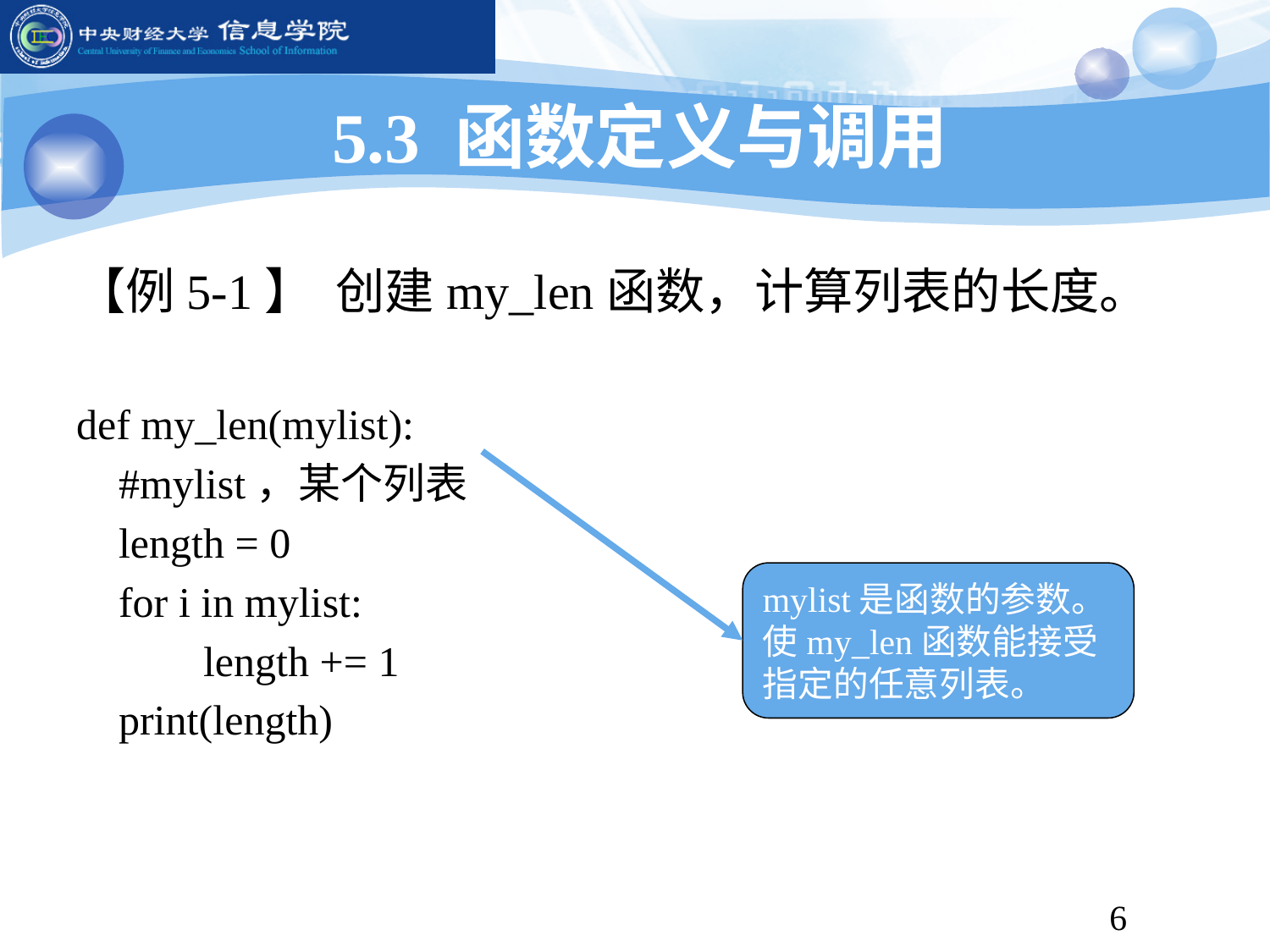

# 5.3 函数定义与调用
【例5-1】  创建my_len函数，计算列表的长度。

def my_len(mylist):
    #mylist，某个列表
    length = 0
    for i in mylist:
	length += 1
    print(length)
mylist是函数的参数。
使my_len函数能接受指定的任意列表。